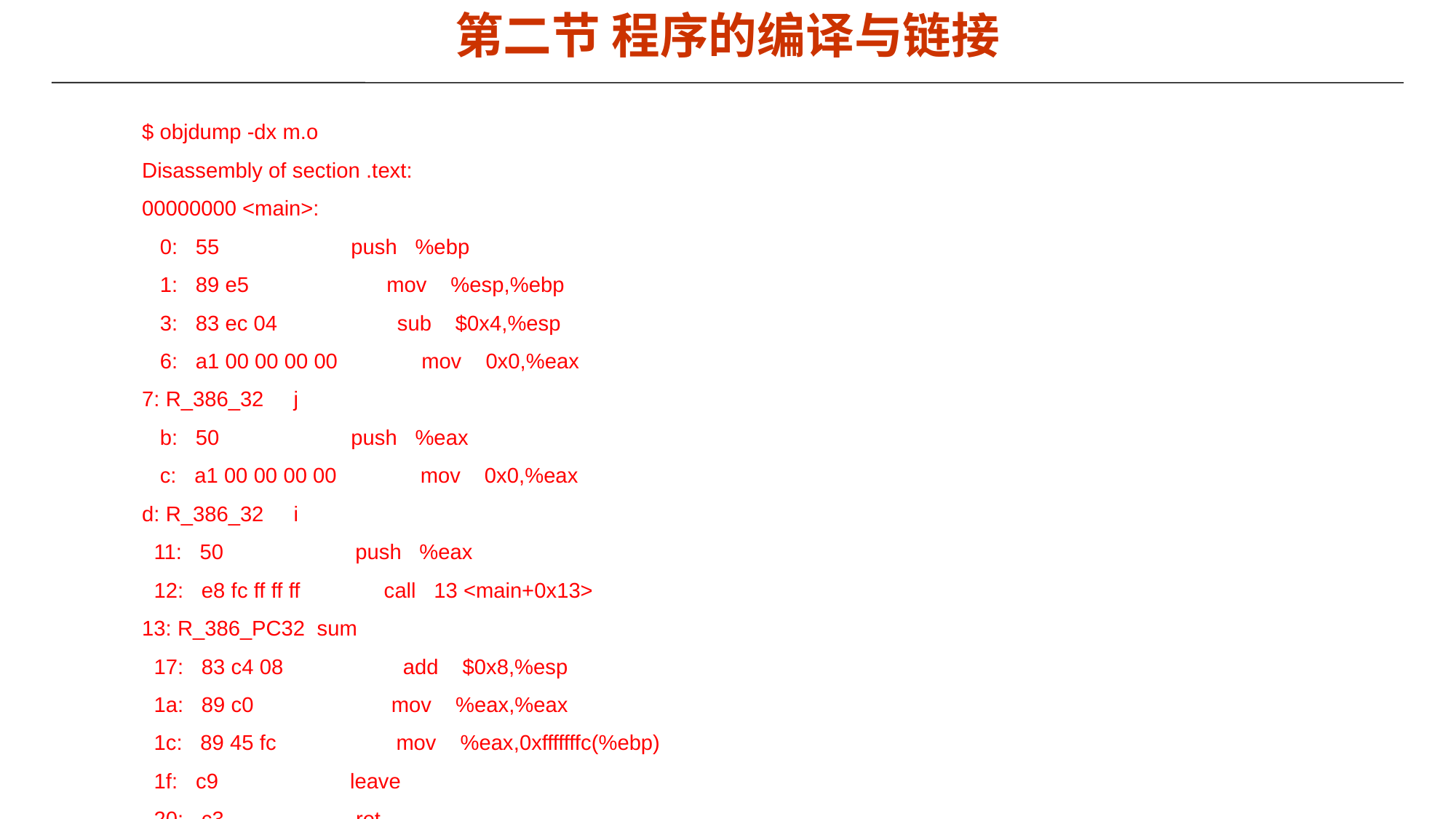

第二节 程序的编译与链接

$ objdump -dx m.o
Disassembly of section .text:
00000000 <main>:
   0:   55                      push   %ebp
   1:   89 e5                       mov    %esp,%ebp
   3:   83 ec 04                    sub    $0x4,%esp
   6:   a1 00 00 00 00              mov    0x0,%eax
7: R_386_32     j
   b:   50                      push   %eax
   c:   a1 00 00 00 00              mov    0x0,%eax
d: R_386_32     i
  11:   50                      push   %eax
  12:   e8 fc ff ff ff              call   13 <main+0x13>
13: R_386_PC32  sum
  17:   83 c4 08                    add    $0x8,%esp
  1a:   89 c0                       mov    %eax,%eax
  1c:   89 45 fc                    mov    %eax,0xfffffffc(%ebp)
  1f:   c9                      leave
  20:   c3                      ret